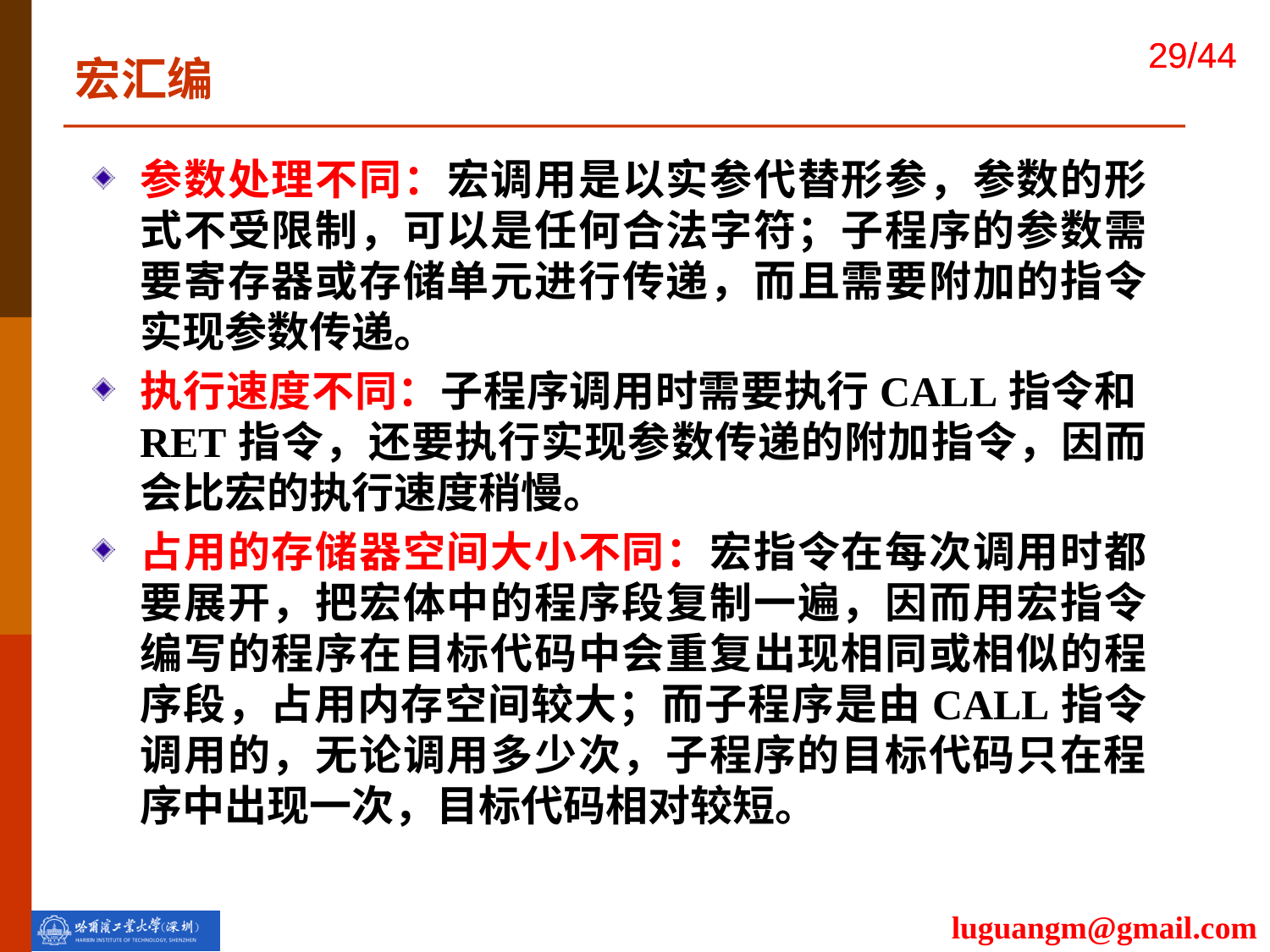

宏汇编
参数处理不同：宏调用是以实参代替形参，参数的形式不受限制，可以是任何合法字符；子程序的参数需要寄存器或存储单元进行传递，而且需要附加的指令实现参数传递。
执行速度不同：子程序调用时需要执行CALL指令和RET指令，还要执行实现参数传递的附加指令，因而会比宏的执行速度稍慢。
占用的存储器空间大小不同：宏指令在每次调用时都要展开，把宏体中的程序段复制一遍，因而用宏指令编写的程序在目标代码中会重复出现相同或相似的程序段，占用内存空间较大；而子程序是由CALL指令调用的，无论调用多少次，子程序的目标代码只在程序中出现一次，目标代码相对较短。